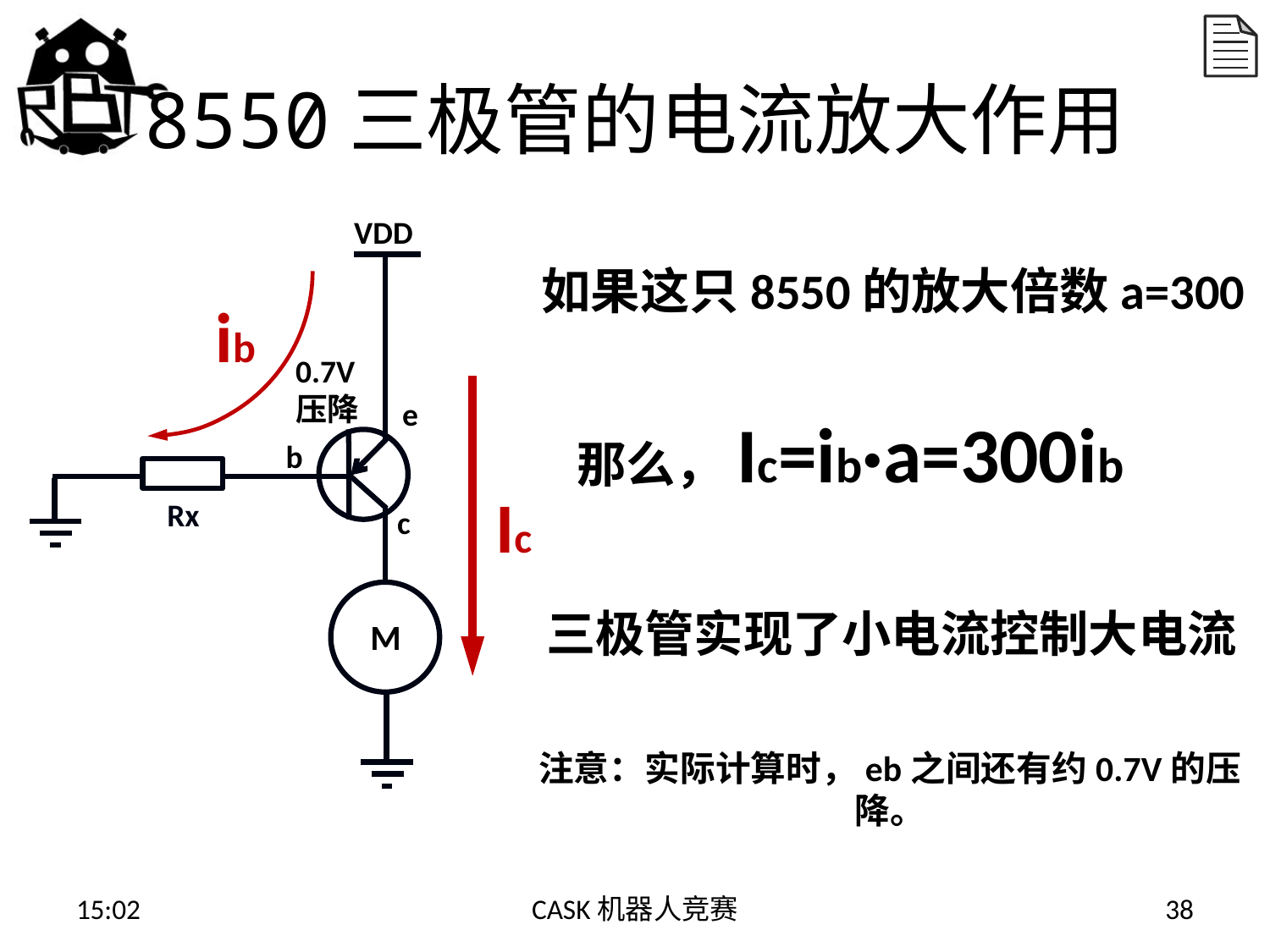

# 8550三极管的电流放大作用

ib
VDD
如果这只8550的放大倍数a=300
0.7V
压降
Ic
e
那么，Ic=ib·a=300ib

b

Rx
c

M
三极管实现了小电流控制大电流
注意：实际计算时，eb之间还有约0.7V的压降。
15:02
CASK机器人竞赛
38